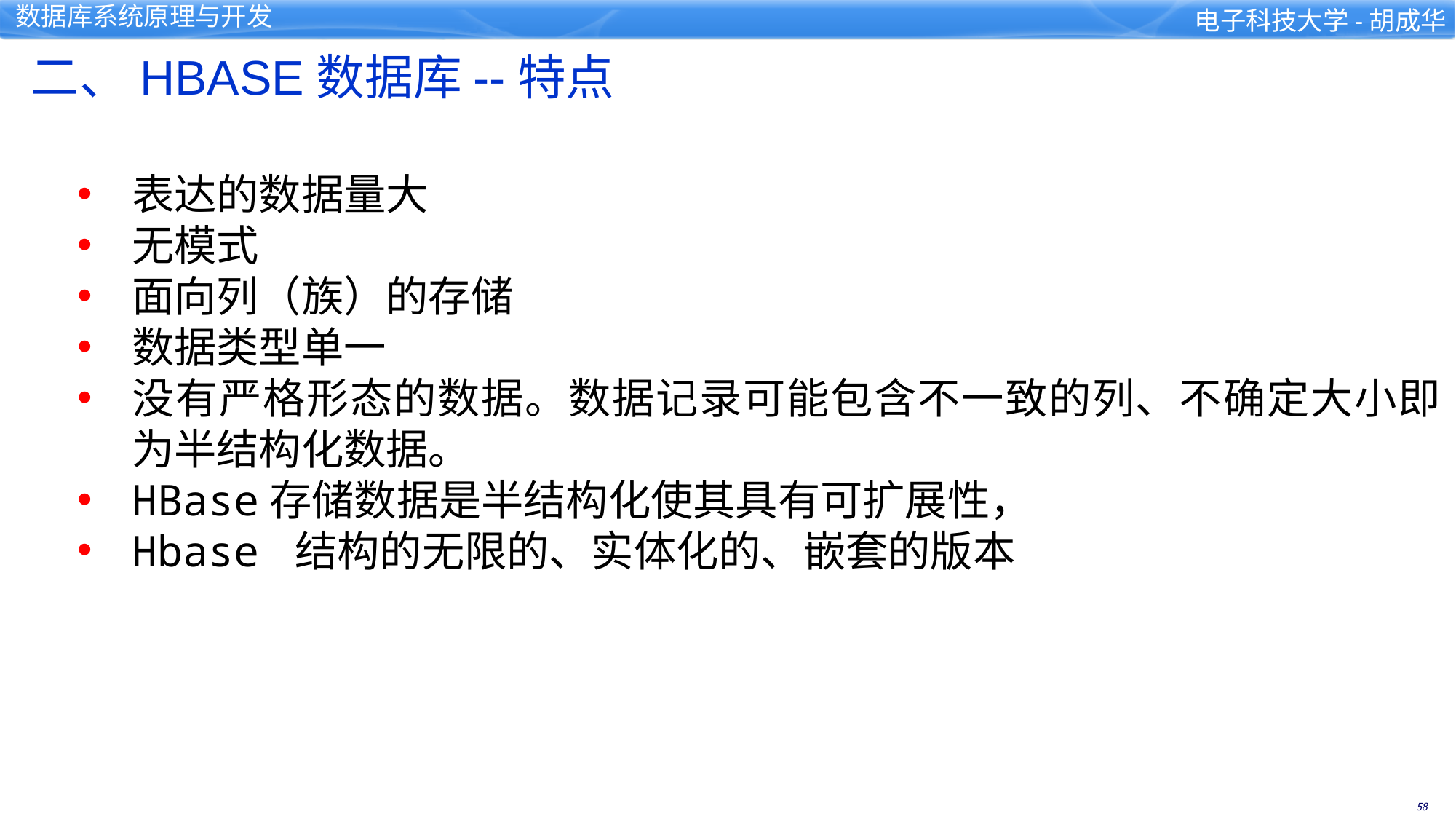

二、HBASE数据库--特点
表达的数据量大
无模式
面向列（族）的存储
数据类型单一
没有严格形态的数据。数据记录可能包含不一致的列、不确定大小即为半结构化数据。
HBase存储数据是半结构化使其具有可扩展性，
Hbase 结构的无限的、实体化的、嵌套的版本